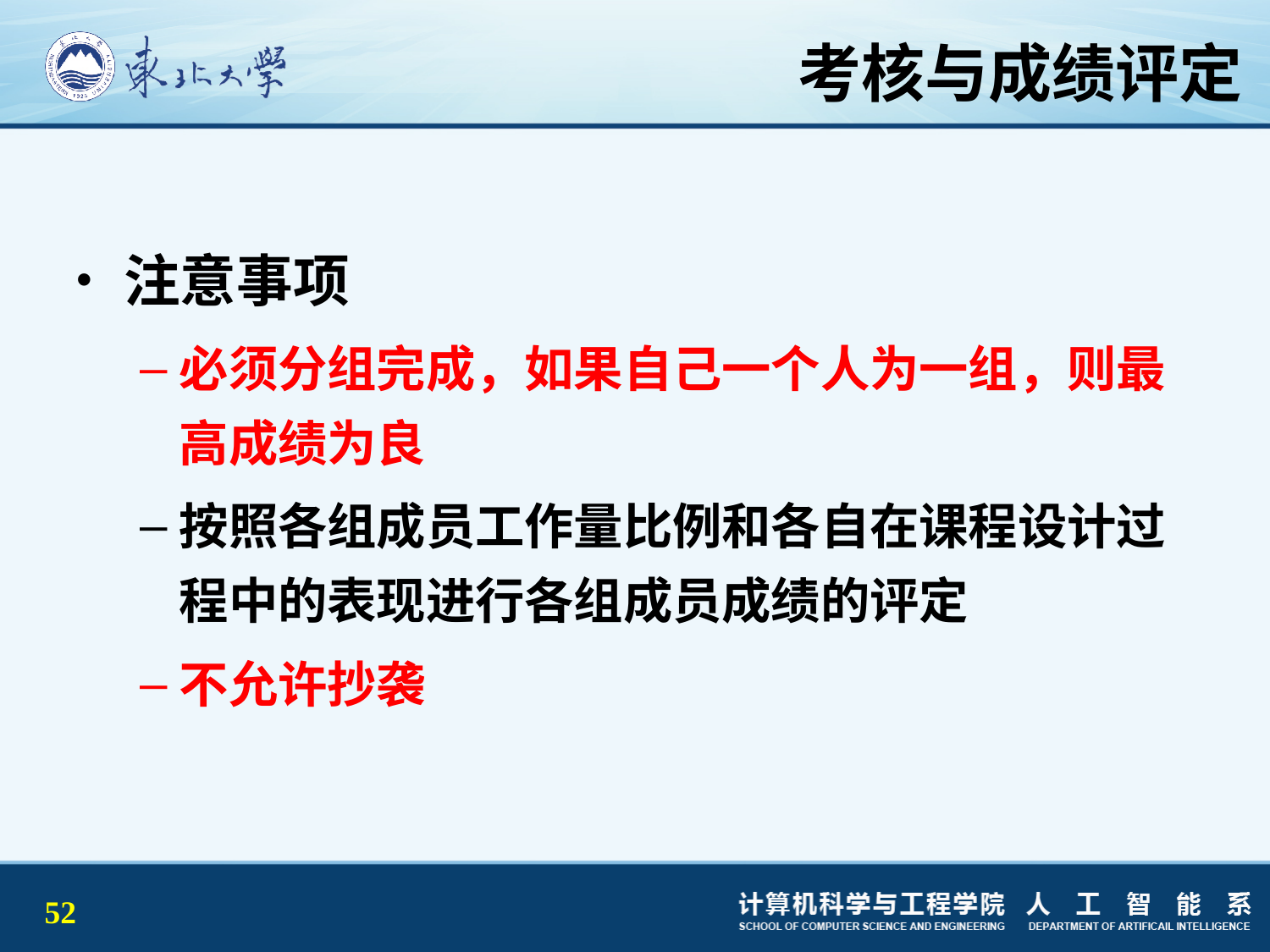

# 考核与成绩评定
注意事项
必须分组完成，如果自己一个人为一组，则最高成绩为良
按照各组成员工作量比例和各自在课程设计过程中的表现进行各组成员成绩的评定
不允许抄袭